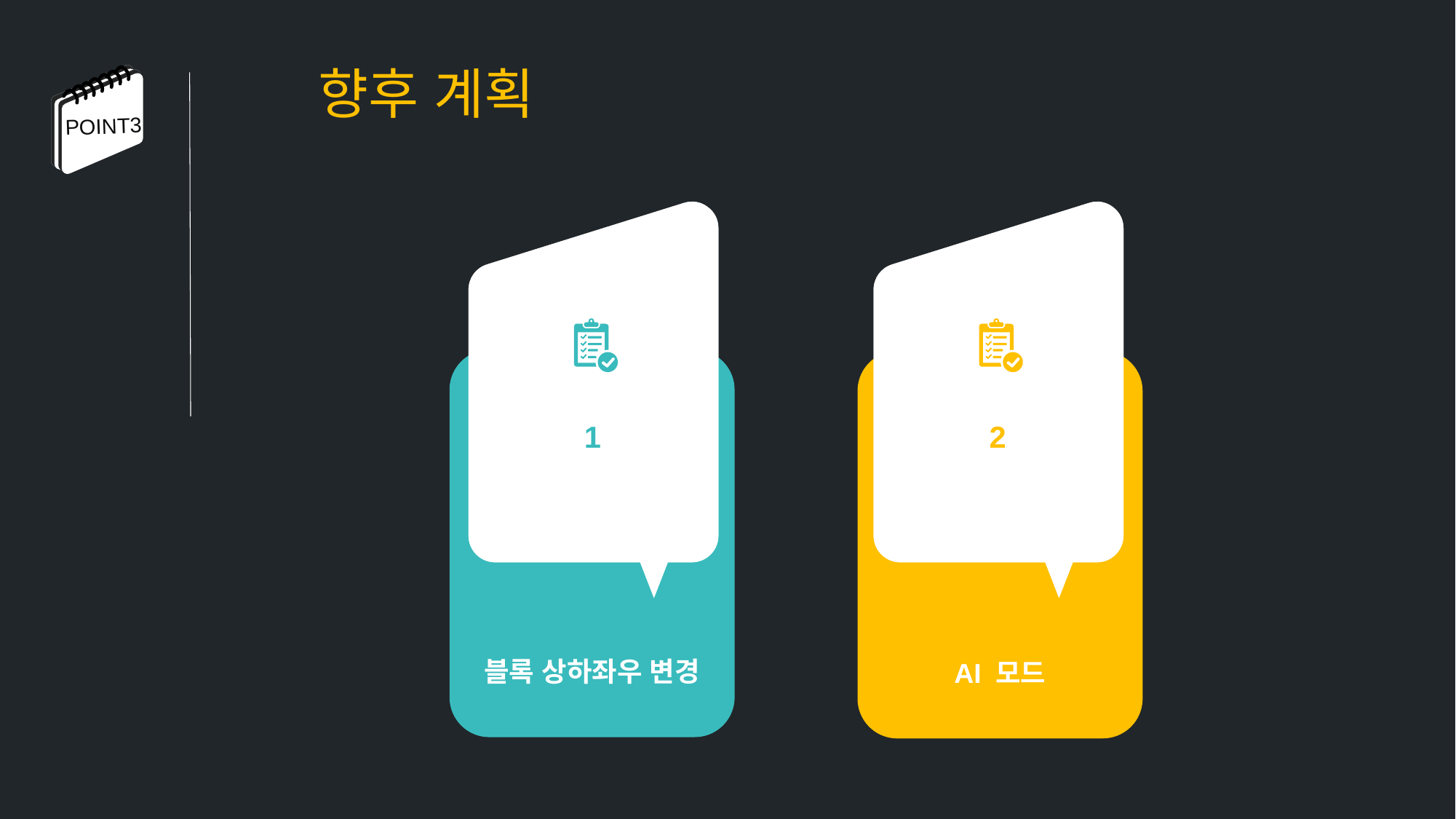

향후 계획

POINT3

블록 상하좌우 변경

AI 모드

1
2